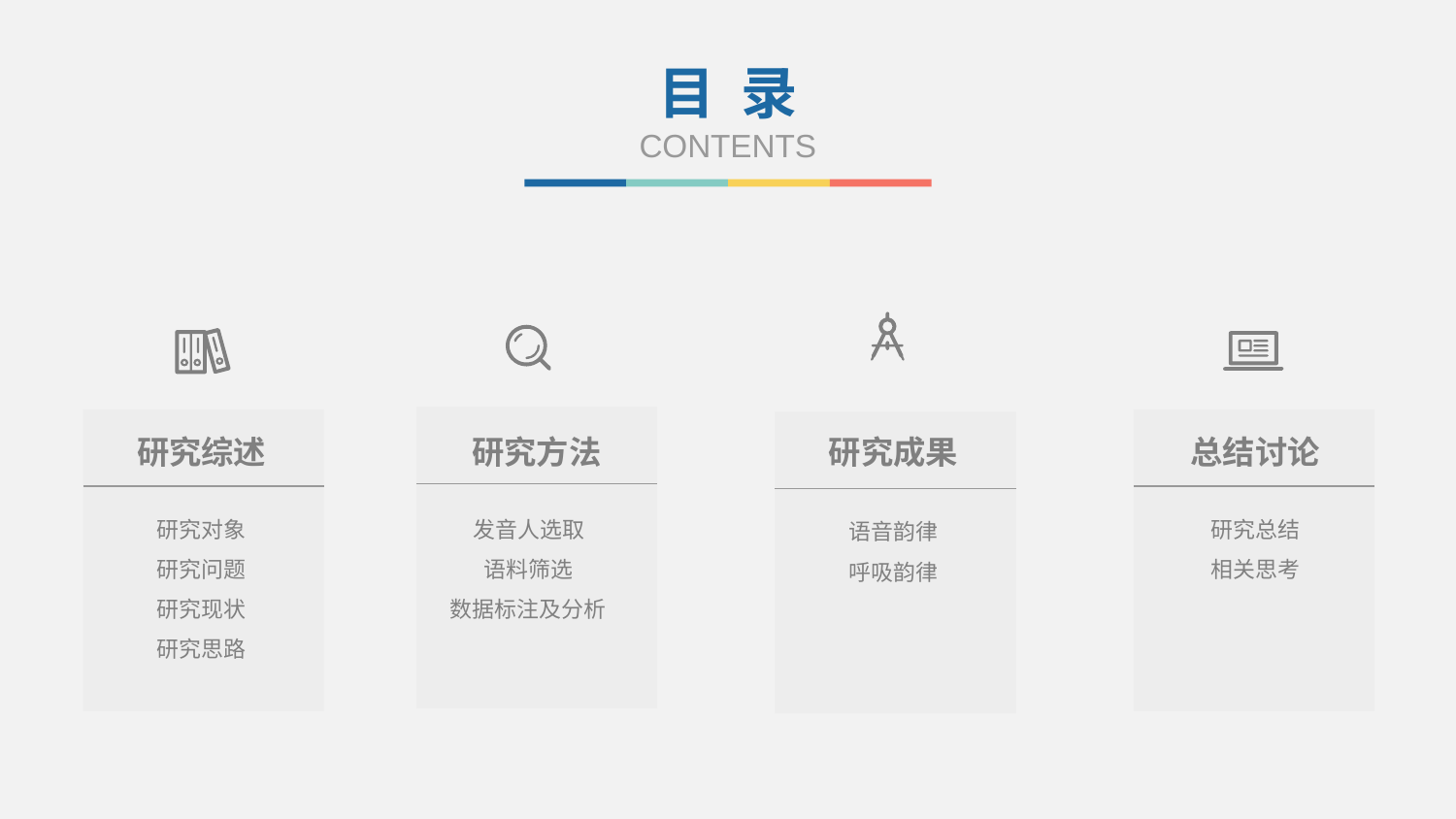

目  录
CONTENTS

研究成果
研究综述
总结讨论
研究方法
研究对象
研究问题
研究现状
研究思路
发音人选取
语料筛选
数据标注及分析
研究总结
相关思考
语音韵律
呼吸韵律